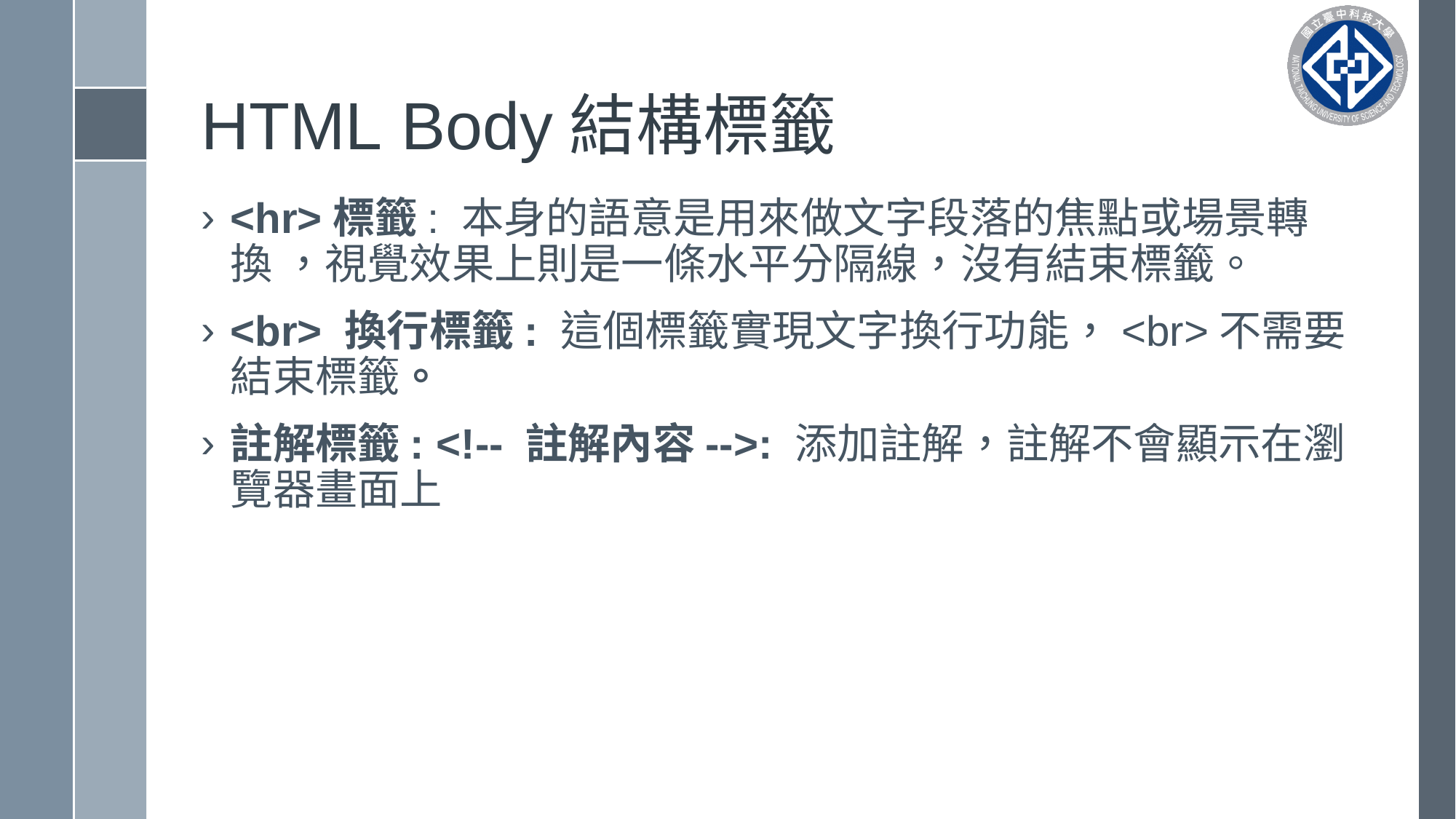

# HTML Body結構標籤
<hr>標籤: 本身的語意是用來做文字段落的焦點或場景轉換 ，視覺效果上則是一條水平分隔線，沒有結束標籤。
<br> 換行標籤: 這個標籤實現文字換行功能，<br>不需要 結束標籤。
註解標籤: <!-- 註解內容-->: 添加註解，註解不會顯示在瀏覽器畫面上